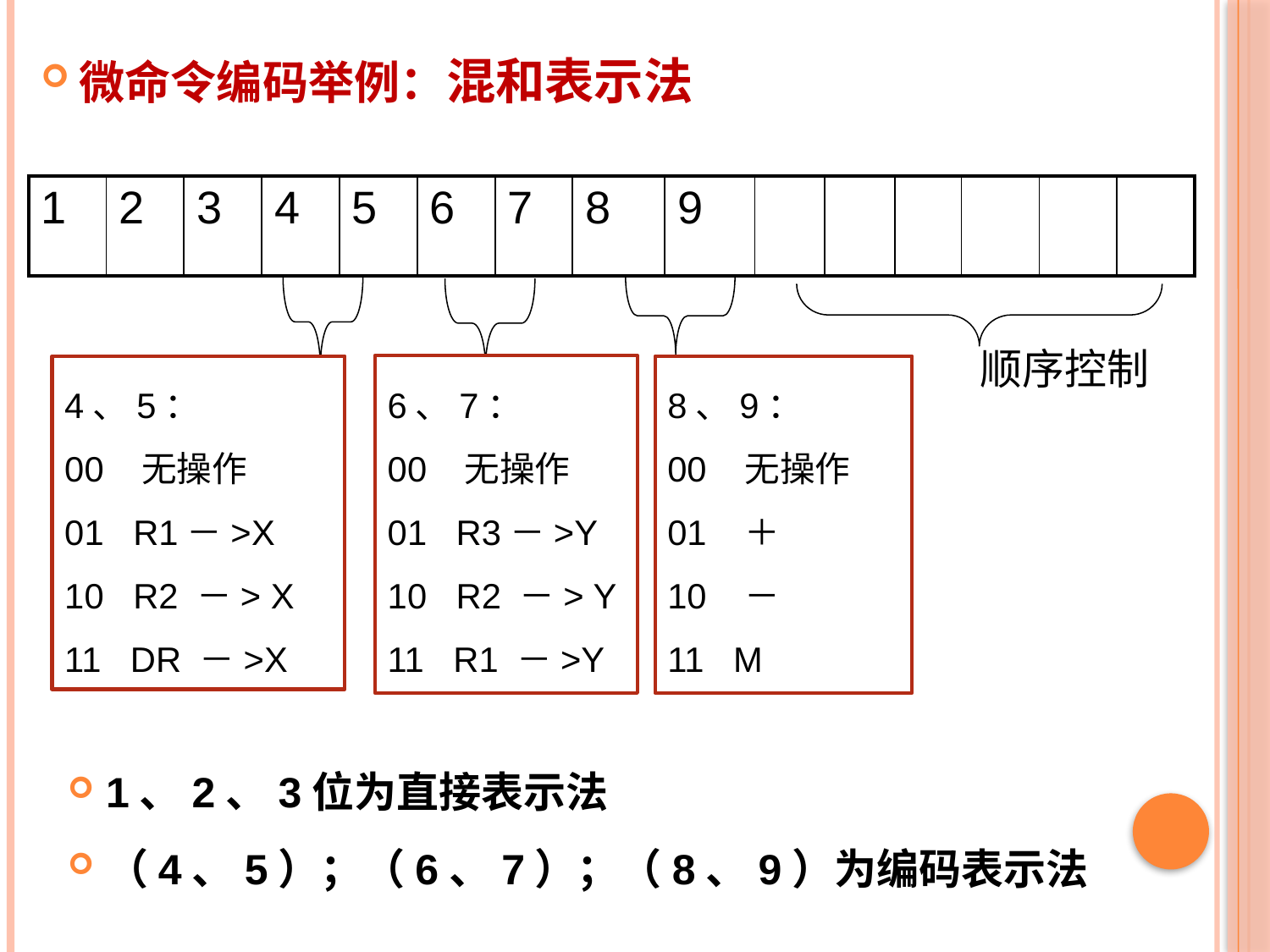

微命令编码举例：混和表示法

| 1 | 2 | 3 | 4 | 5 | 6 | 7 | 8 | 9 |  |  |  |  |  |  |
| --- | --- | --- | --- | --- | --- | --- | --- | --- | --- | --- | --- | --- | --- | --- |

顺序控制
6、7：
00   无操作
01   R3－>Y
10   R2 －> Y
11   R1 －>Y
4、5：
00   无操作
01   R1－>X
10   R2 －> X
11   DR －>X
8、9：
00   无操作
01   ＋
10   －
11   M

1、2、3位为直接表示法
（4、5）；（6、7）；（8、9）为编码表示法